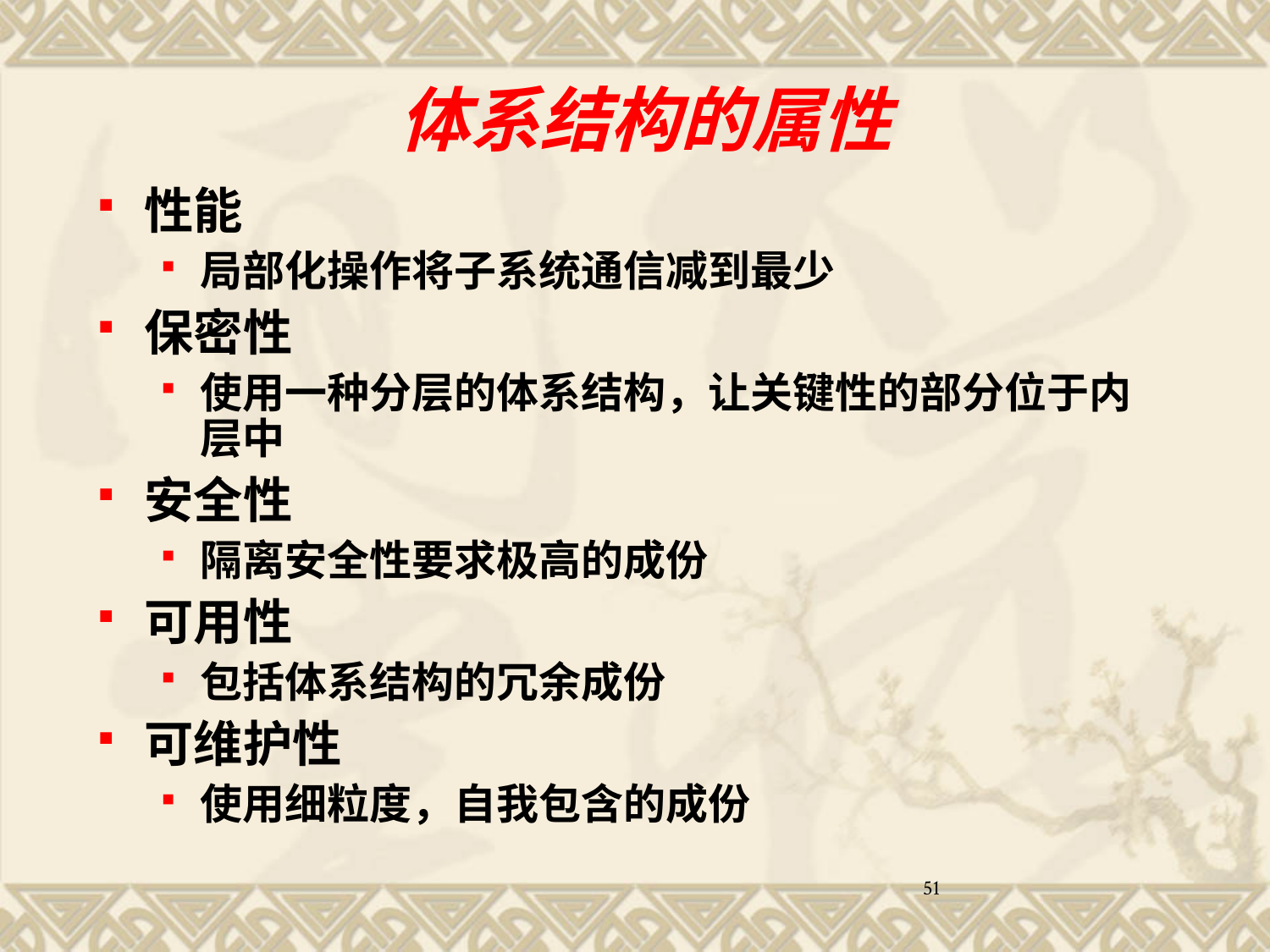

体系结构的属性
性能
局部化操作将子系统通信减到最少
保密性
使用一种分层的体系结构，让关键性的部分位于内层中
安全性
隔离安全性要求极高的成份
可用性
包括体系结构的冗余成份
可维护性
使用细粒度，自我包含的成份
51